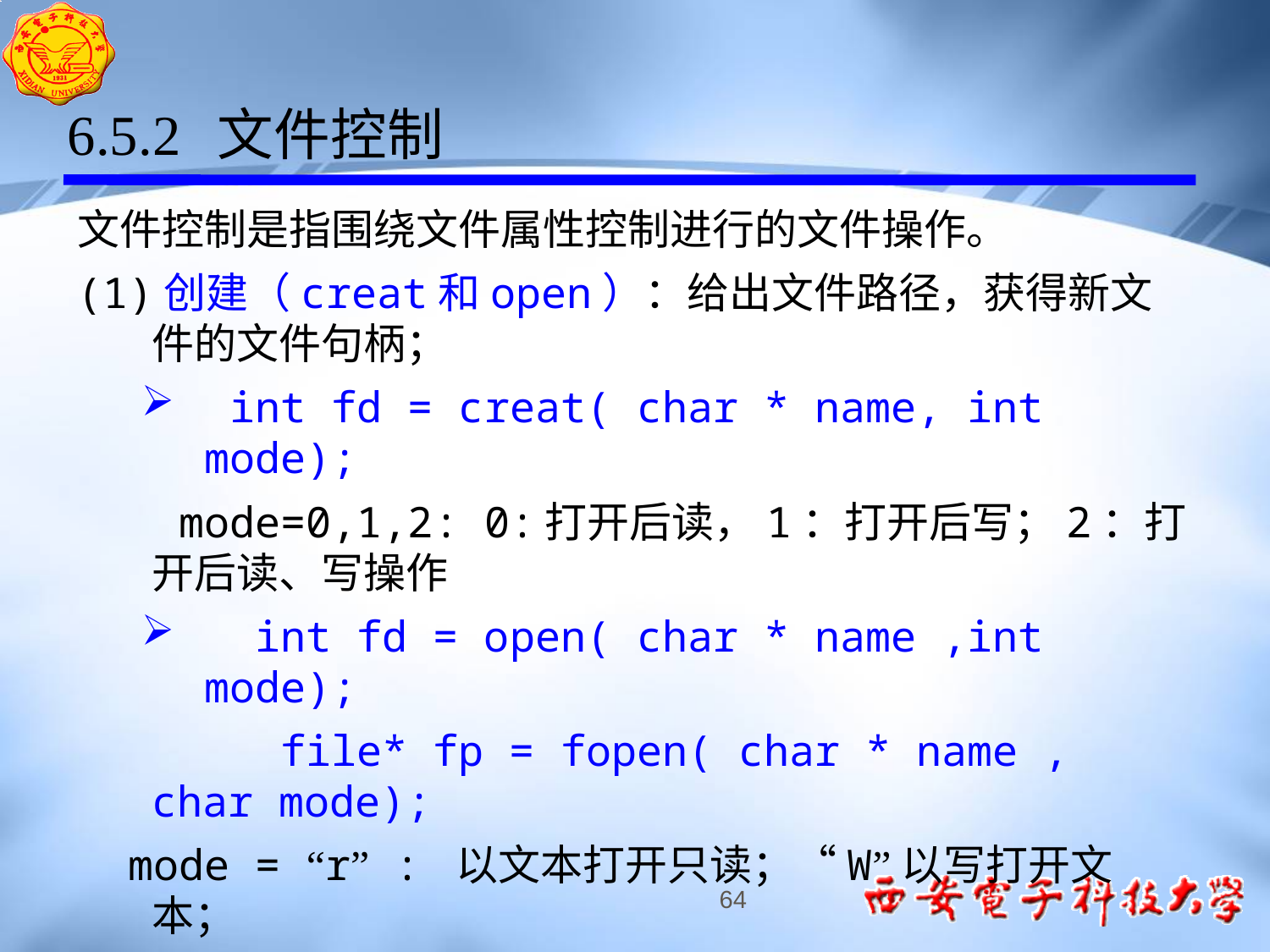

6.5.2 文件控制
文件控制是指围绕文件属性控制进行的文件操作。
(1)创建（creat和open）：给出文件路径，获得新文件的文件句柄；
 int fd = creat( char * name, int mode);
    mode=0,1,2: 0:打开后读，1：打开后写；2：打开后读、写操作
  int fd = open( char * name ,int mode);
        file* fp = fopen( char * name , char mode);
  mode = “r” : 以文本打开只读；“W”以写打开文本；
         “rb”:以二进制打开； “w+”可写可添加
64